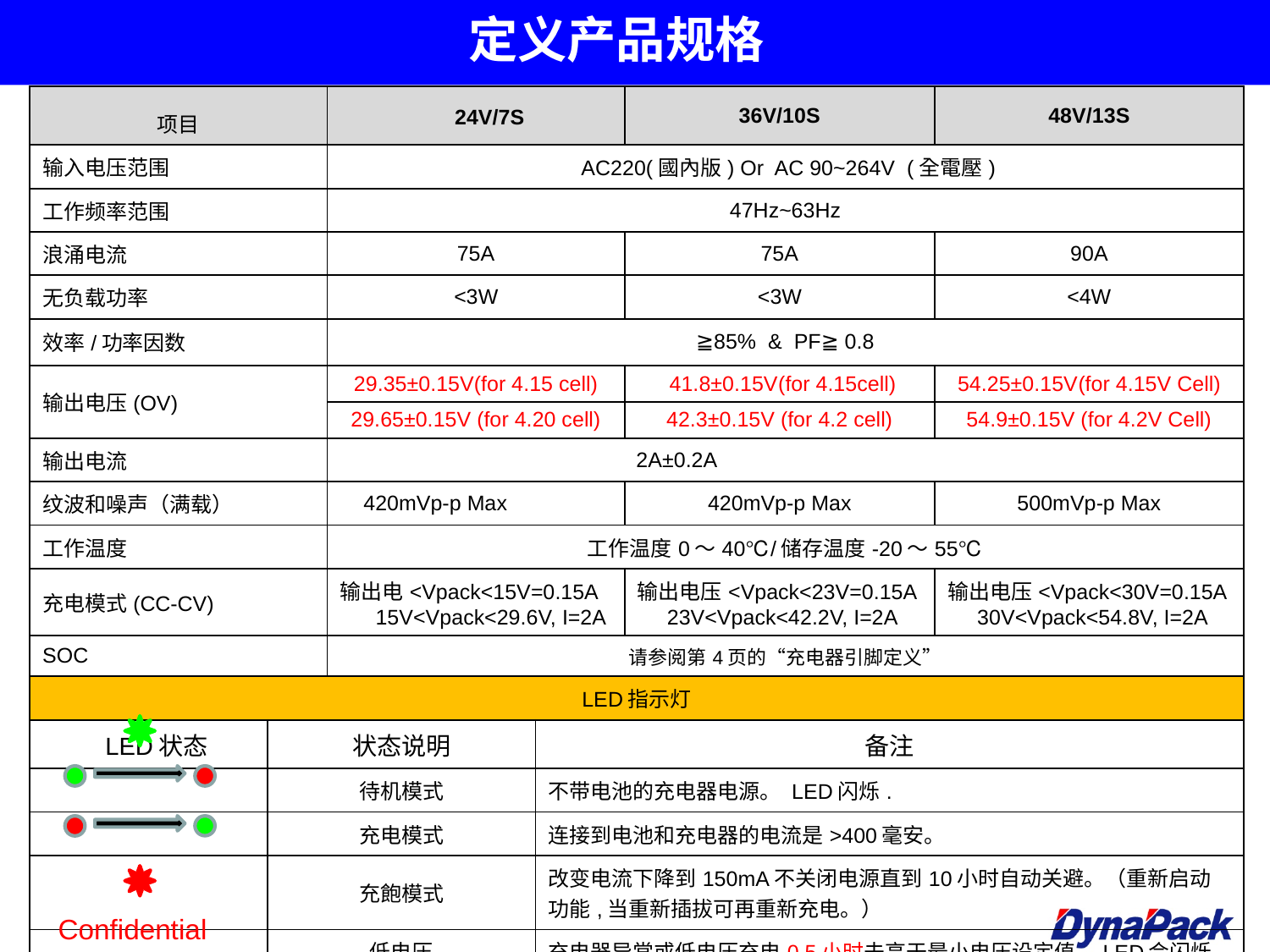

# 定义产品规格
| 项目 |  | 24V/7S |  | 36V/10S | 48V/13S |
| --- | --- | --- | --- | --- | --- |
| 输入电压范围 |  | AC220(國內版) Or AC 90~264V (全電壓) |  |  |  |
| 工作频率范围 |  | 47Hz~63Hz |  |  |  |
| 浪涌电流 |  | 75A |  | 75A | 90A |
| 无负载功率 |  | <3W |  | <3W | <4W |
| 效率/功率因数 |  | ≧85% & PF≧ 0.8 |  |  |  |
| 输出电压(OV) |  | 29.35±0.15V(for 4.15 cell) |  | 41.8±0.15V(for 4.15cell) | 54.25±0.15V(for 4.15V Cell) |
|  |  | 29.65±0.15V (for 4.20 cell) |  | 42.3±0.15V (for 4.2 cell) | 54.9±0.15V (for 4.2V Cell) |
| 输出电流 |  | 2A±0.2A |  |  |  |
| 纹波和噪声（满载） |  | 420mVp-p Max |  | 420mVp-p Max | 500mVp-p Max |
| 工作温度 |  | 工作温度0〜40℃/储存温度-20〜55℃ |  |  |  |
| 充电模式(CC-CV) |  | 输出电<Vpack<15V=0.15A 15V<Vpack<29.6V, I=2A |  | 输出电压<Vpack<23V=0.15A 23V<Vpack<42.2V, I=2A | 输出电压<Vpack<30V=0.15A 30V<Vpack<54.8V, I=2A |
| SOC |  | 请参阅第4页的“充电器引脚定义” |  |  |  |
| LED指示灯 |  |  |  |  |  |
| LED状态 | 状态说明 |  | 备注 |  |  |
|  | 待机模式 |  | 不带电池的充电器电源。 LED闪烁. |  |  |
|  | 充电模式 |  | 连接到电池和充电器的电流是>400毫安。 |  |  |
|  | 充飽模式 |  | 改变电流下降到150mA不关闭电源直到10小时自动关避。（重新启动功能,当重新插拔可再重新充电。） |  |  |
|  | 低电压 |  | 充电器异常或低电压充电0.5小时未高于最小电压设定值，LED会闪烁。 |  |  |

Confidential